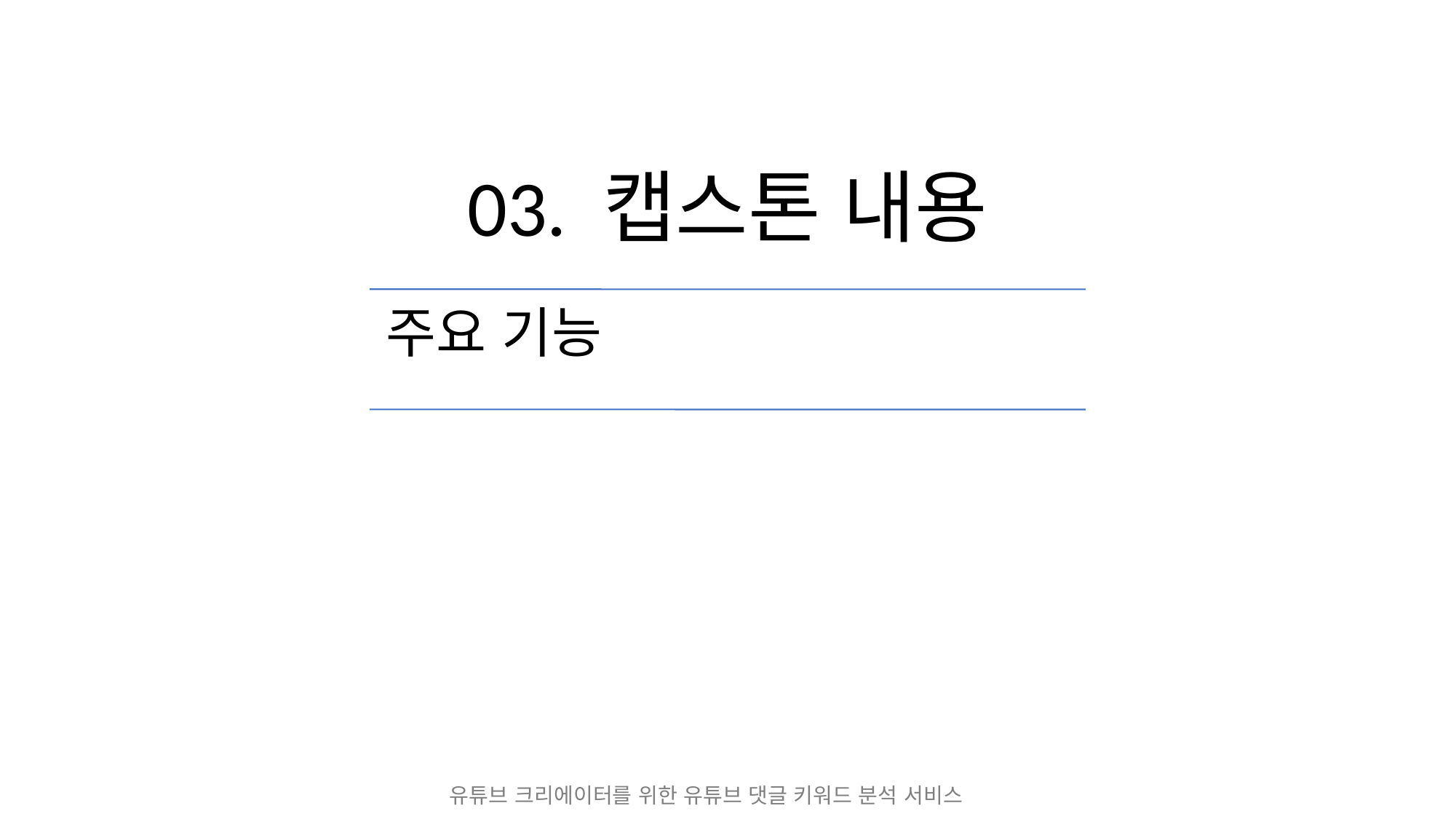

03. 캡스톤 내용
주요 기능

유튜브 크리에이터를 위한 유튜브 댓글 키워드 분석 서비스